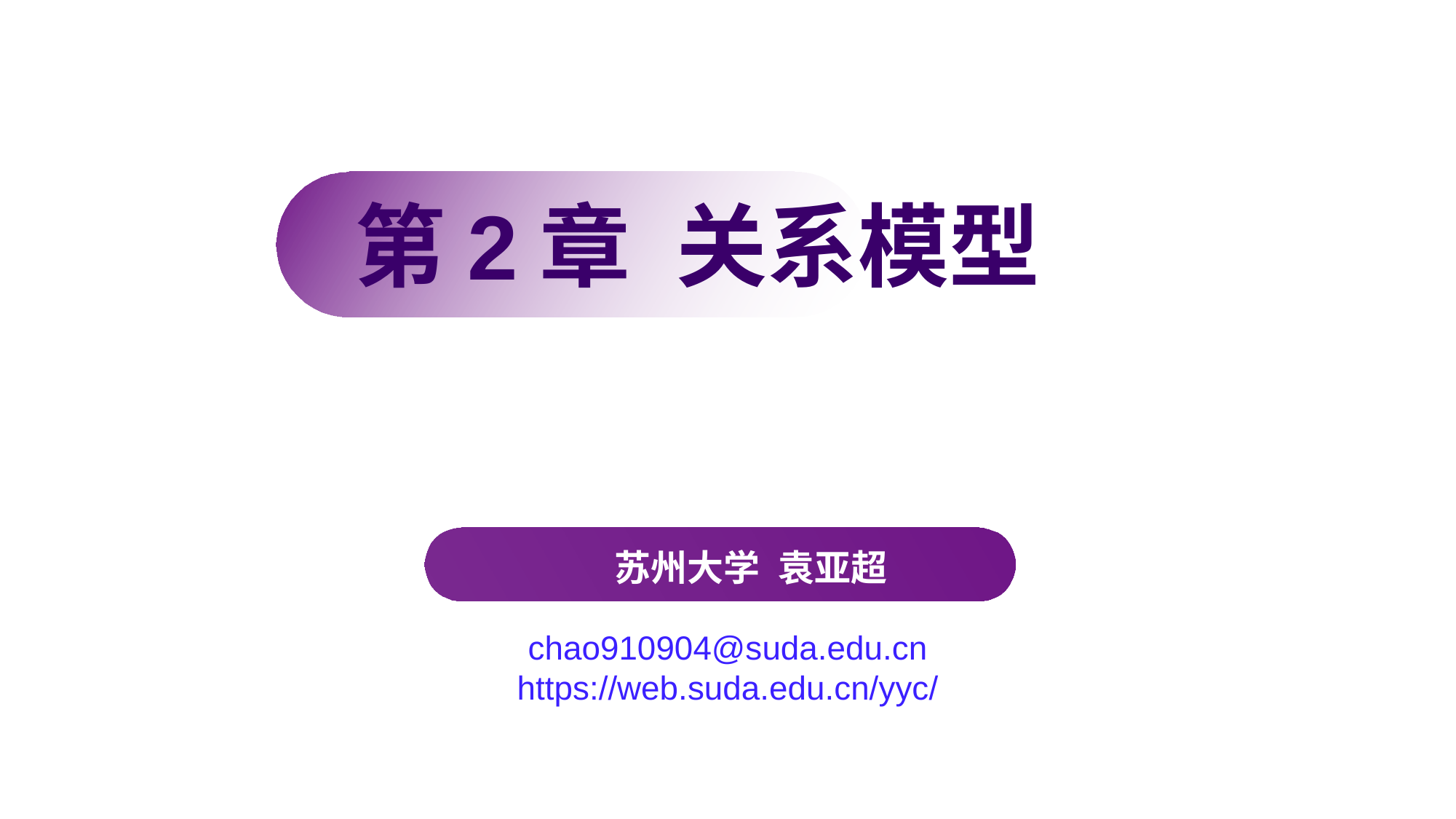

第2章 关系模型

苏州大学 袁亚超

chao910904@suda.edu.cn
https://web.suda.edu.cn/yyc/
1